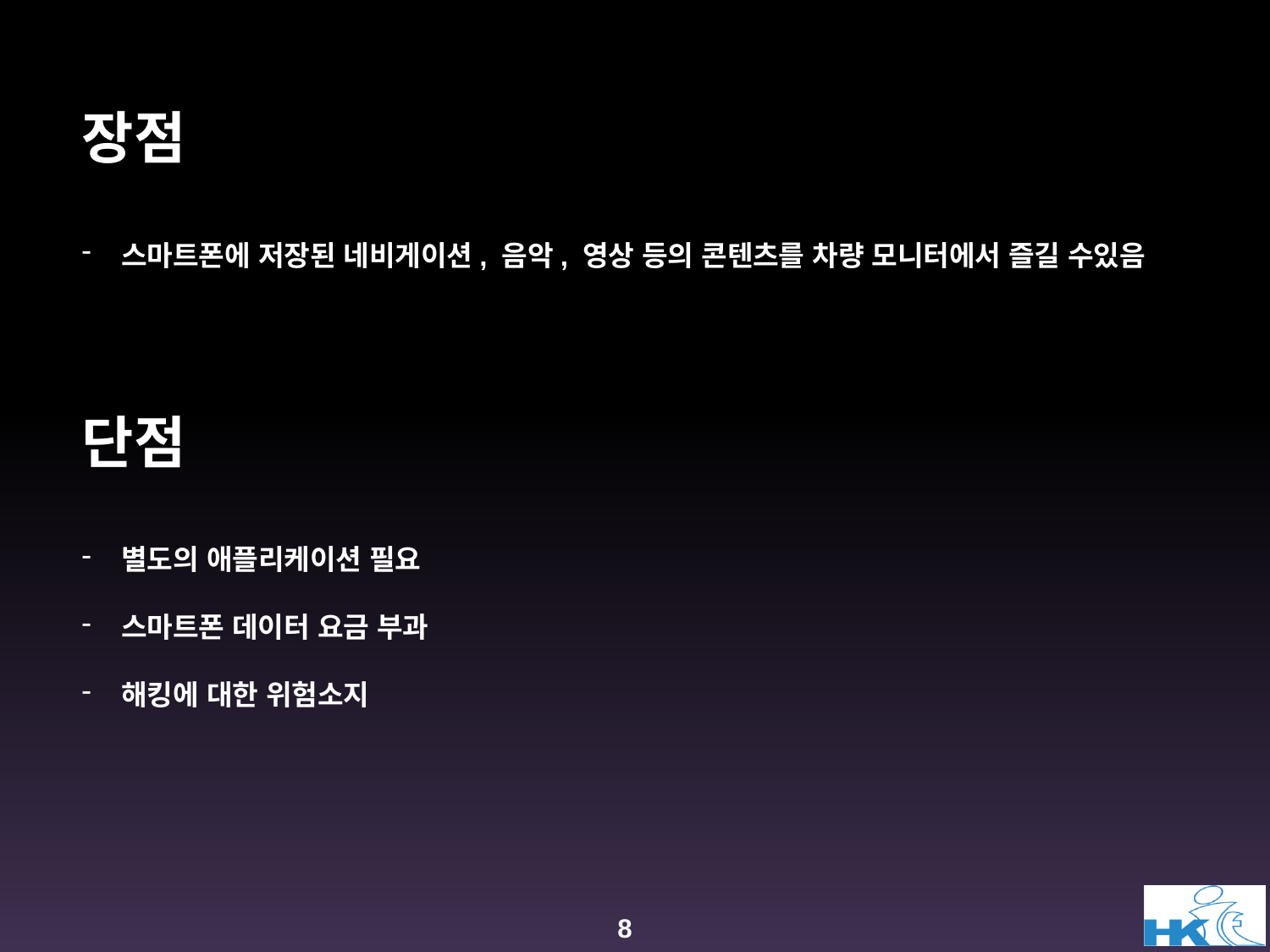

장점

스마트폰에 저장된 네비게이션, 음악, 영상 등의 콘텐츠를 차량 모니터에서 즐길 수있음

단점

별도의 애플리케이션 필요

스마트폰 데이터 요금 부과

해킹에 대한 위험소지
8